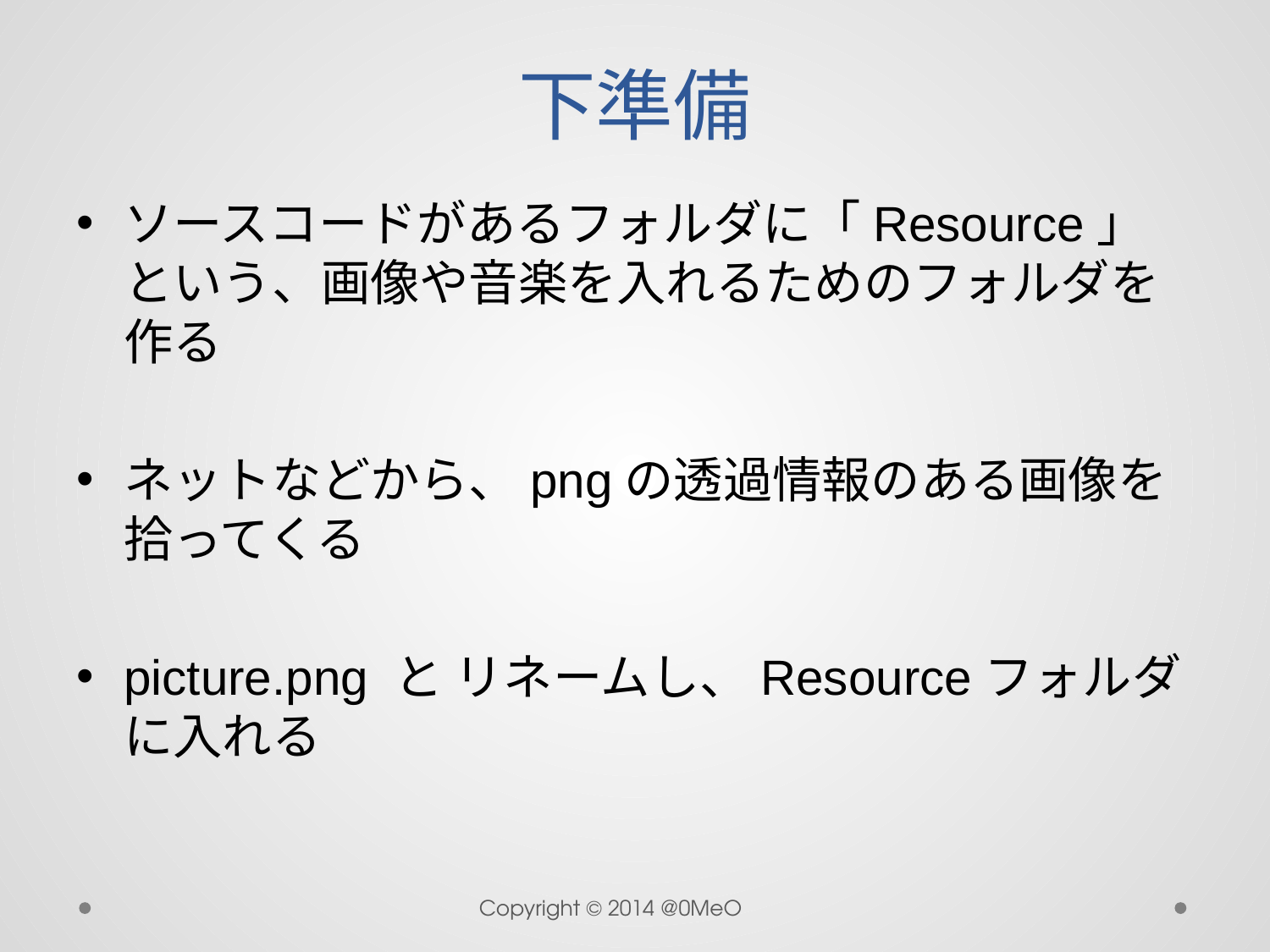

# 下準備
ソースコードがあるフォルダに「Resource」という、画像や音楽を入れるためのフォルダを作る

ネットなどから、pngの透過情報のある画像を拾ってくる

picture.png と リネームし、Resourceフォルダに入れる